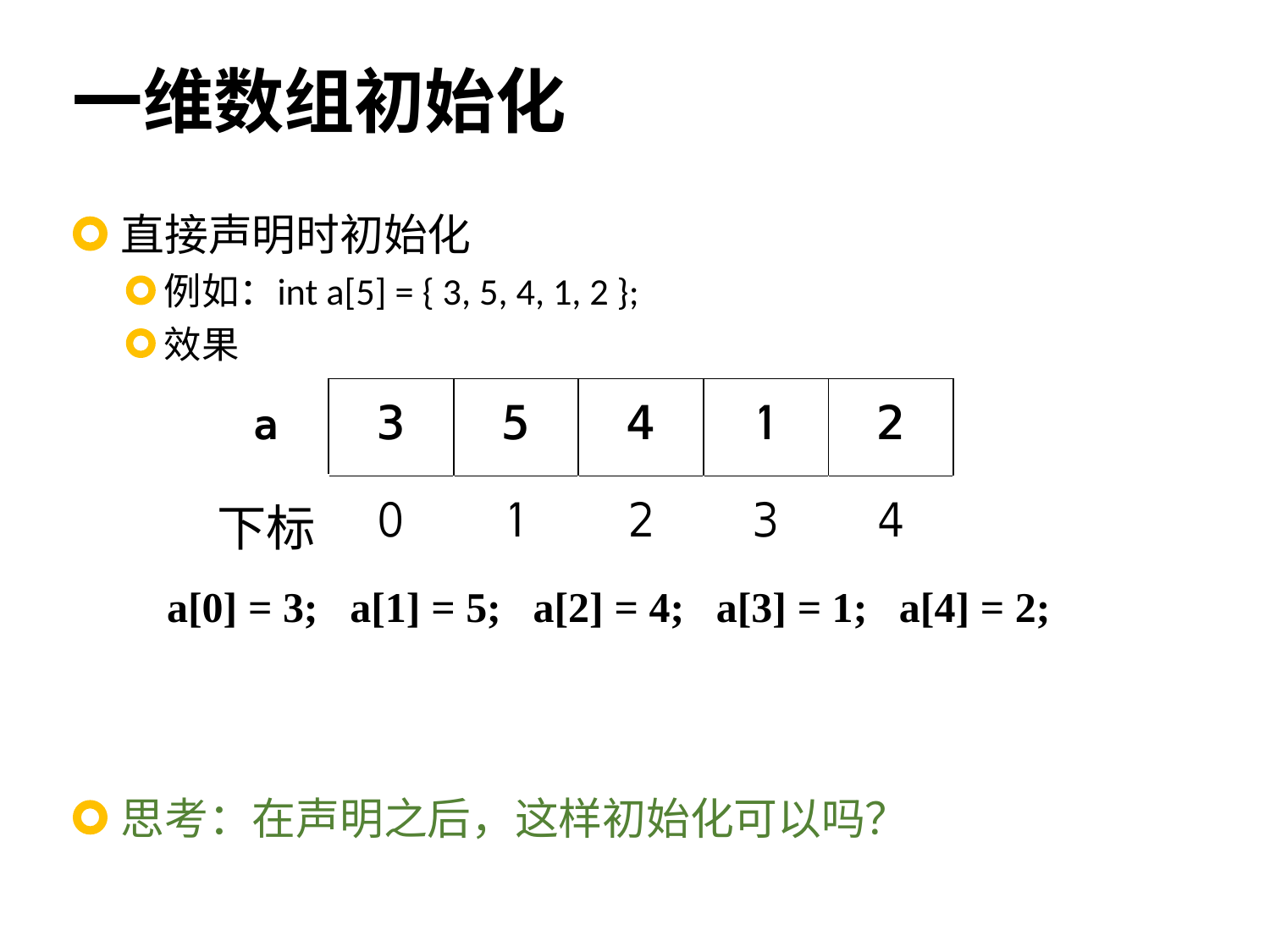

# 一维数组初始化
直接声明时初始化
例如：	int a[5] = { 3, 5, 4, 1, 2 };
效果

思考：在声明之后，这样初始化可以吗？
| a | 3 | 5 | 4 | 1 | 2 |
| --- | --- | --- | --- | --- | --- |
| 下标 | 0 | 1 | 2 | 3 | 4 |
a[0] = 3;   a[1] = 5;   a[2] = 4;   a[3] = 1;   a[4] = 2;